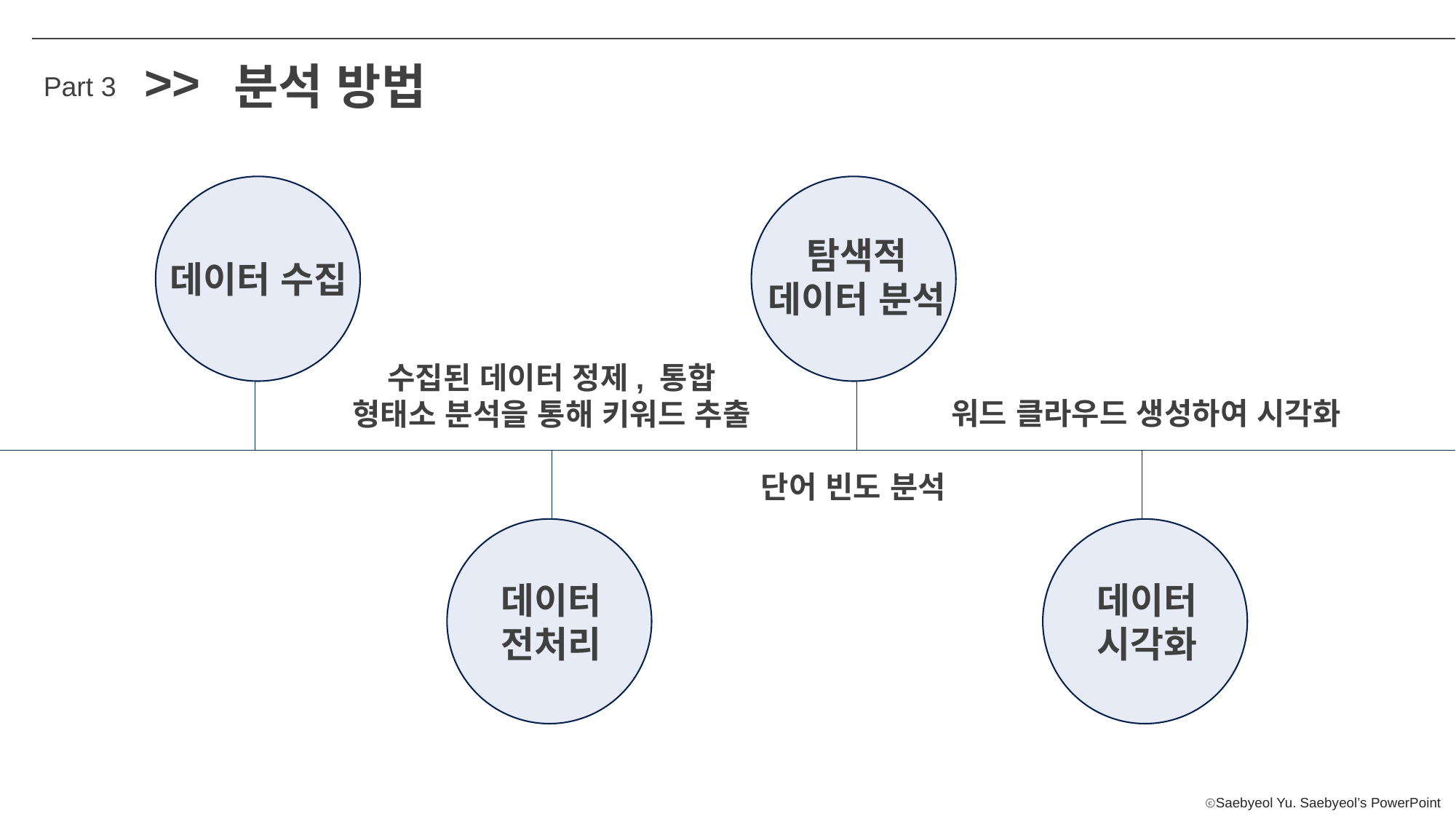

>>
분석 방법
Part 3

탐색적
데이터 분석
데이터 수집
수집된 데이터 정제, 통합
형태소 분석을 통해 키워드 추출
워드 클라우드 생성하여 시각화
단어 빈도 분석

데이터
전처리
데이터
시각화